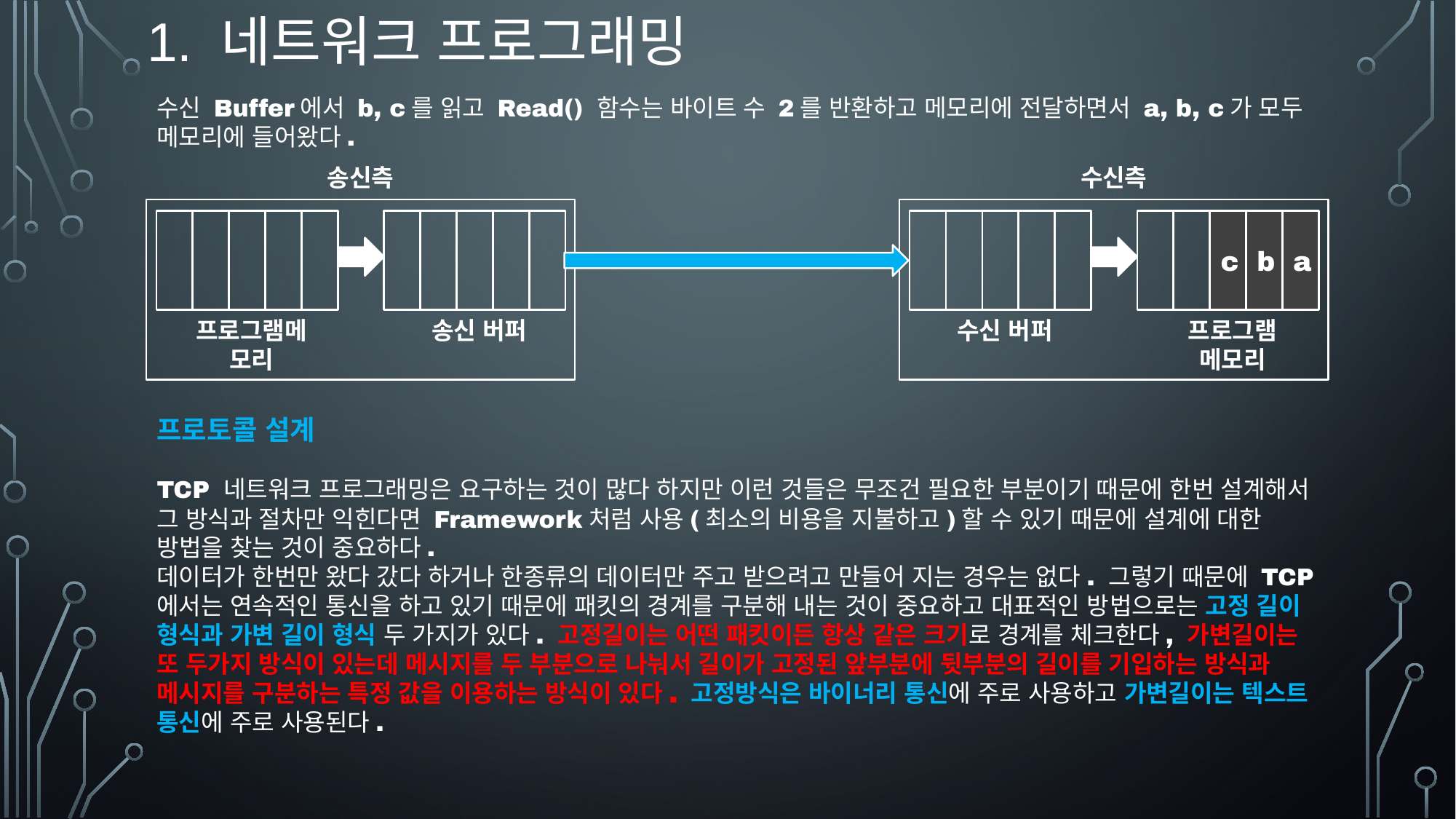

# 1. 네트워크 프로그래밍
수신 Buffer에서 b, c를 읽고 Read() 함수는 바이트 수 2를 반환하고 메모리에 전달하면서 a, b, c가 모두 메모리에 들어왔다.

프로토콜 설계

TCP 네트워크 프로그래밍은 요구하는 것이 많다 하지만 이런 것들은 무조건 필요한 부분이기 때문에 한번 설계해서 그 방식과 절차만 익힌다면 Framework처럼 사용(최소의 비용을 지불하고)할 수 있기 때문에 설계에 대한 방법을 찾는 것이 중요하다.
데이터가 한번만 왔다 갔다 하거나 한종류의 데이터만 주고 받으려고 만들어 지는 경우는 없다. 그렇기 때문에 TCP에서는 연속적인 통신을 하고 있기 때문에 패킷의 경계를 구분해 내는 것이 중요하고 대표적인 방법으로는 고정 길이 형식과 가변 길이 형식 두 가지가 있다. 고정길이는 어떤 패킷이든 항상 같은 크기로 경계를 체크한다, 가변길이는 또 두가지 방식이 있는데 메시지를 두 부분으로 나눠서 길이가 고정된 앞부분에 뒷부분의 길이를 기입하는 방식과 메시지를 구분하는 특정 값을 이용하는 방식이 있다. 고정방식은 바이너리 통신에 주로 사용하고 가변길이는 텍스트 통신에 주로 사용된다.
송신측

프로그램메모리

송신 버퍼

수신측

수신 버퍼

c
b
a
프로그램 메모리